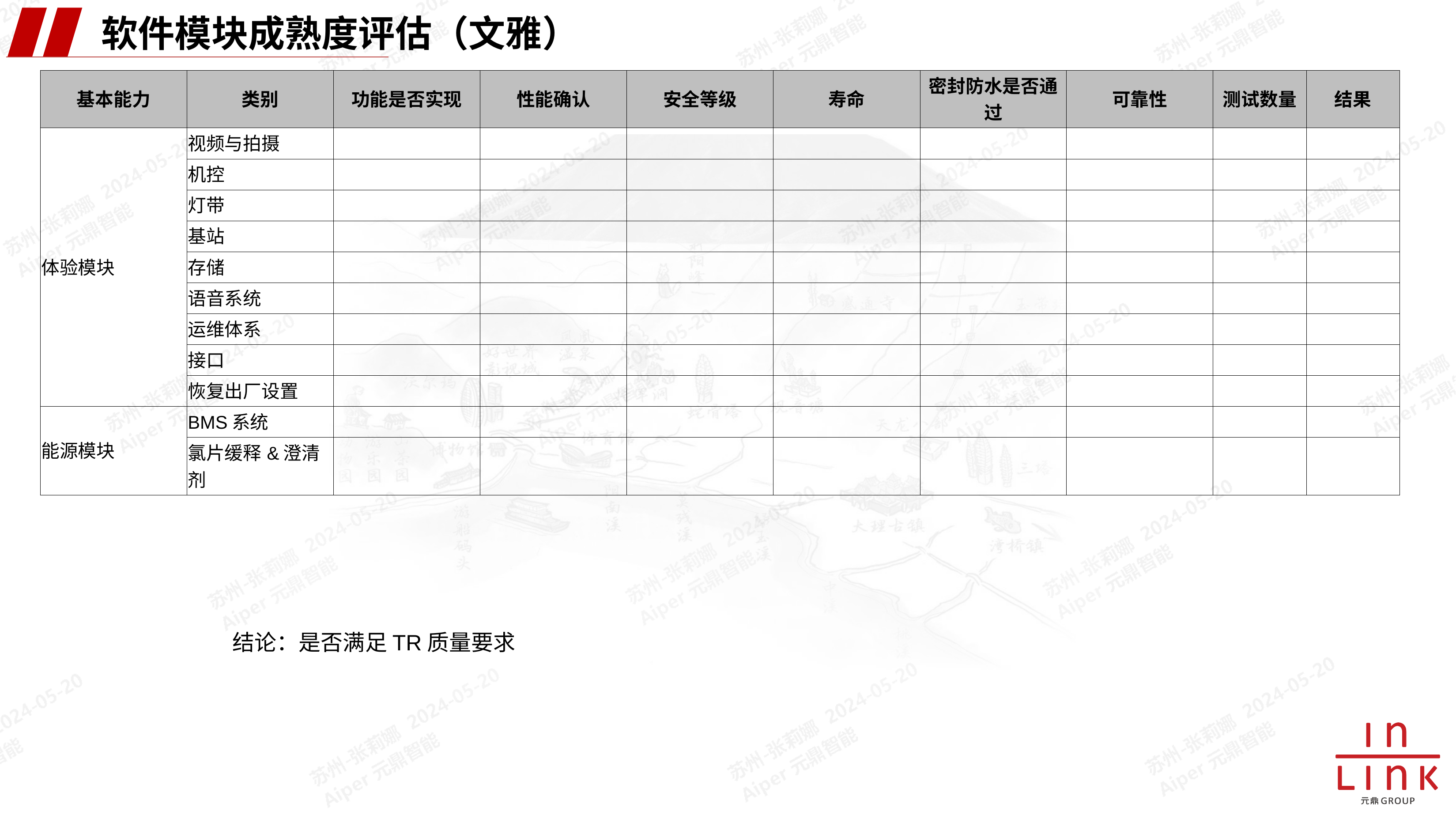

软件模块成熟度评估（文雅）
| 基本能力 | 类别 | 功能是否实现 | 性能确认 | 安全等级 | 寿命 | 密封防水是否通过 | 可靠性 | 测试数量 | 结果 |
| --- | --- | --- | --- | --- | --- | --- | --- | --- | --- |
| 体验模块 | 视频与拍摄 |  |  |  |  |  |  |  |  |
|  | 机控 |  |  |  |  |  |  |  |  |
|  | 灯带 |  |  |  |  |  |  |  |  |
|  | 基站 |  |  |  |  |  |  |  |  |
|  | 存储 |  |  |  |  |  |  |  |  |
|  | 语音系统 |  |  |  |  |  |  |  |  |
|  | 运维体系 |  |  |  |  |  |  |  |  |
|  | 接口 |  |  |  |  |  |  |  |  |
|  | 恢复出厂设置 |  |  |  |  |  |  |  |  |
| 能源模块 | BMS系统 |  |  |  |  |  |  |  |  |
|  | 氯片缓释&澄清剂 |  |  |  |  |  |  |  |  |
结论：是否满足TR质量要求